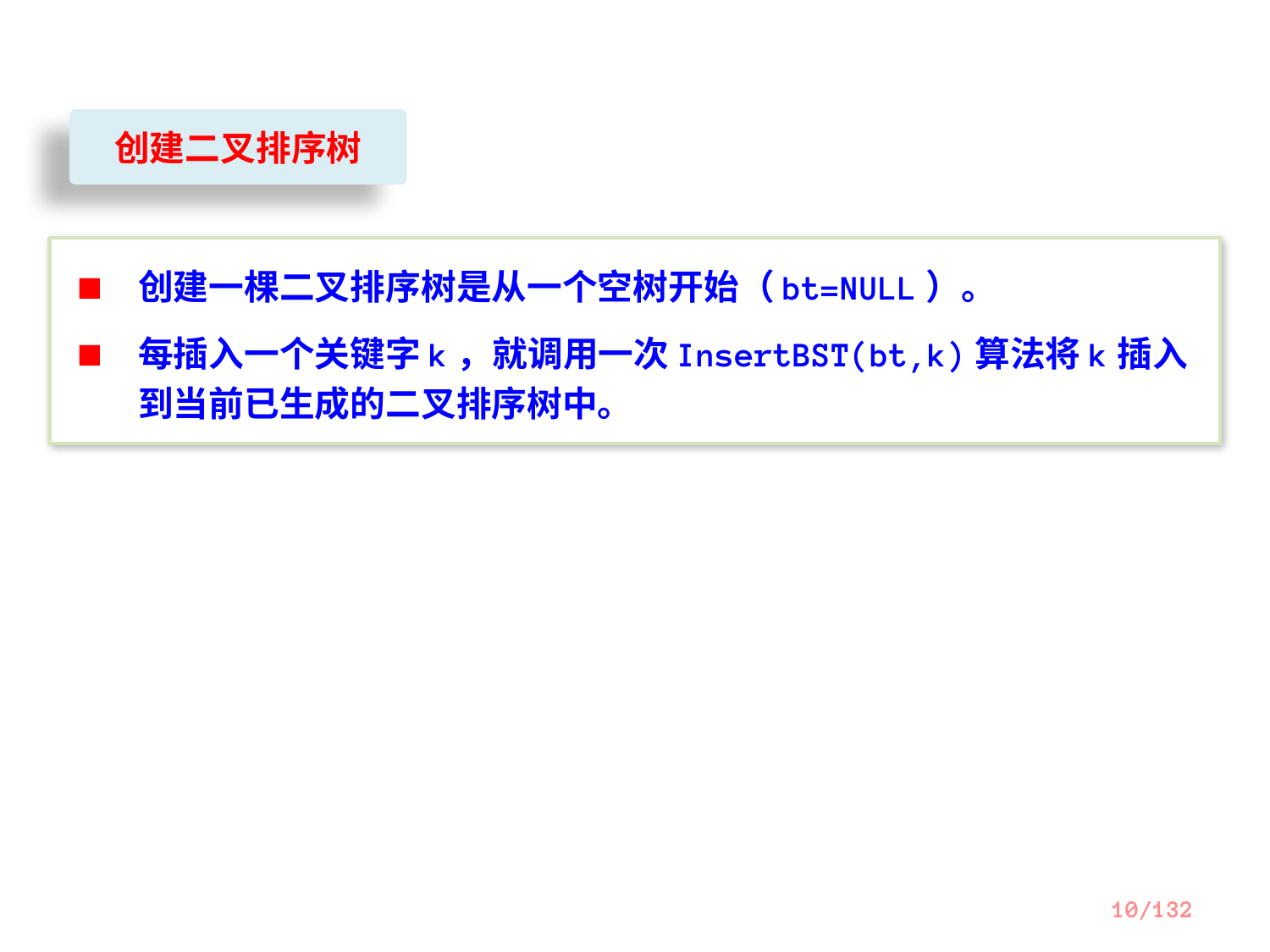

创建二叉排序树
创建一棵二叉排序树是从一个空树开始（bt=NULL）。
每插入一个关键字k，就调用一次InsertBST(bt,k)算法将k插入到当前已生成的二叉排序树中。
10/132